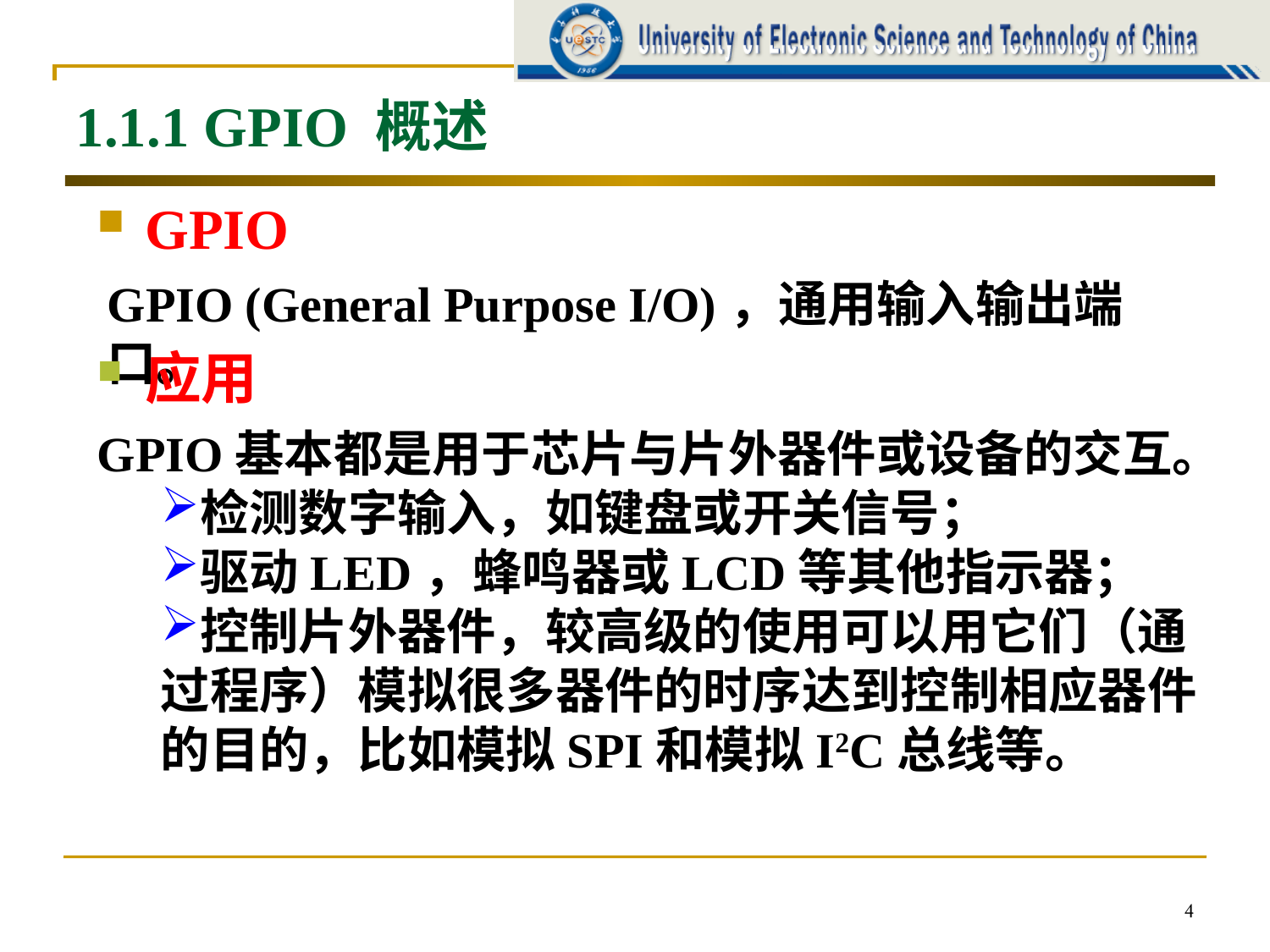

# 1.1.1 GPIO 概述
GPIO
GPIO (General Purpose I/O)，通用输入输出端口。
应用
GPIO基本都是用于芯片与片外器件或设备的交互。
检测数字输入，如键盘或开关信号；
驱动LED，蜂鸣器或LCD等其他指示器；
控制片外器件，较高级的使用可以用它们（通过程序）模拟很多器件的时序达到控制相应器件的目的，比如模拟SPI和模拟I2C总线等。

4